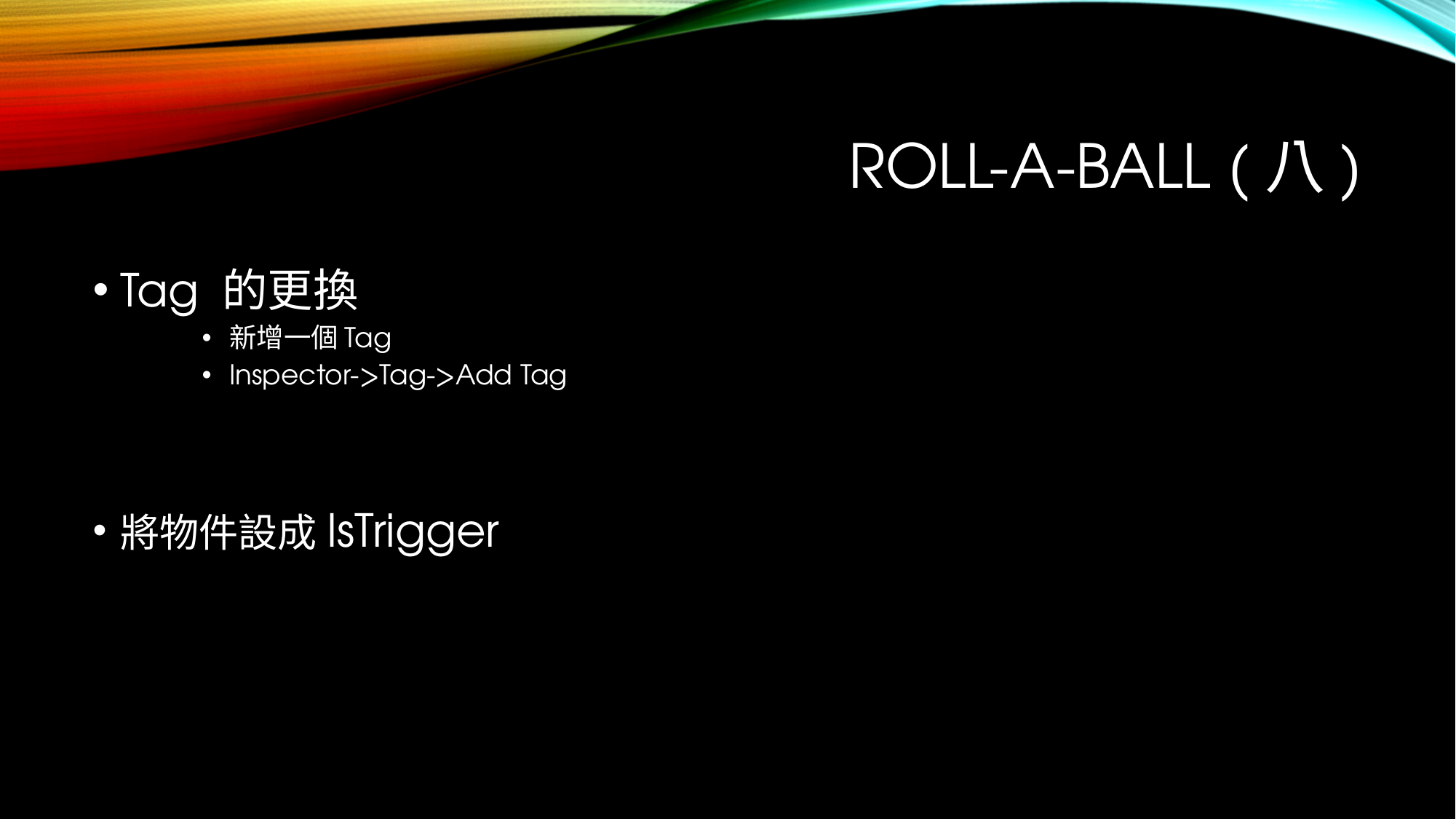

# Roll-A-Ball (八)
Tag 的更換
新增一個Tag
Inspector->Tag->Add Tag

將物件設成IsTrigger